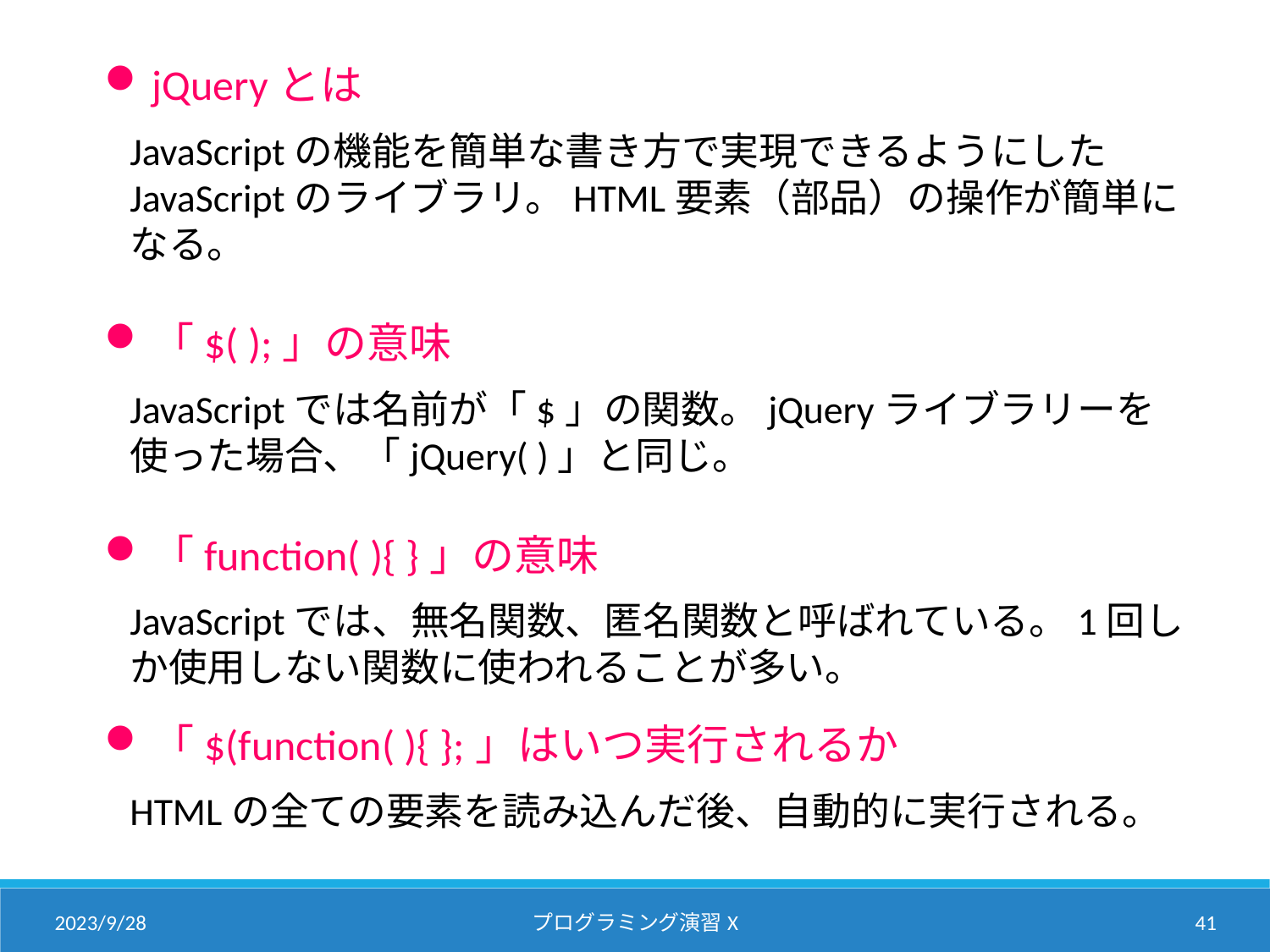

jQueryとは
JavaScriptの機能を簡単な書き方で実現できるようにしたJavaScriptのライブラリ。HTML要素（部品）の操作が簡単になる。

「$( );」の意味
JavaScriptでは名前が「$」の関数。jQueryライブラリーを使った場合、「jQuery( )」と同じ。

「function( ){ }」の意味
JavaScriptでは、無名関数、匿名関数と呼ばれている。1回しか使用しない関数に使われることが多い。
「$(function( ){ };」はいつ実行されるか
HTMLの全ての要素を読み込んだ後、自動的に実行される。

2023/9/28
41
プログラミング演習X